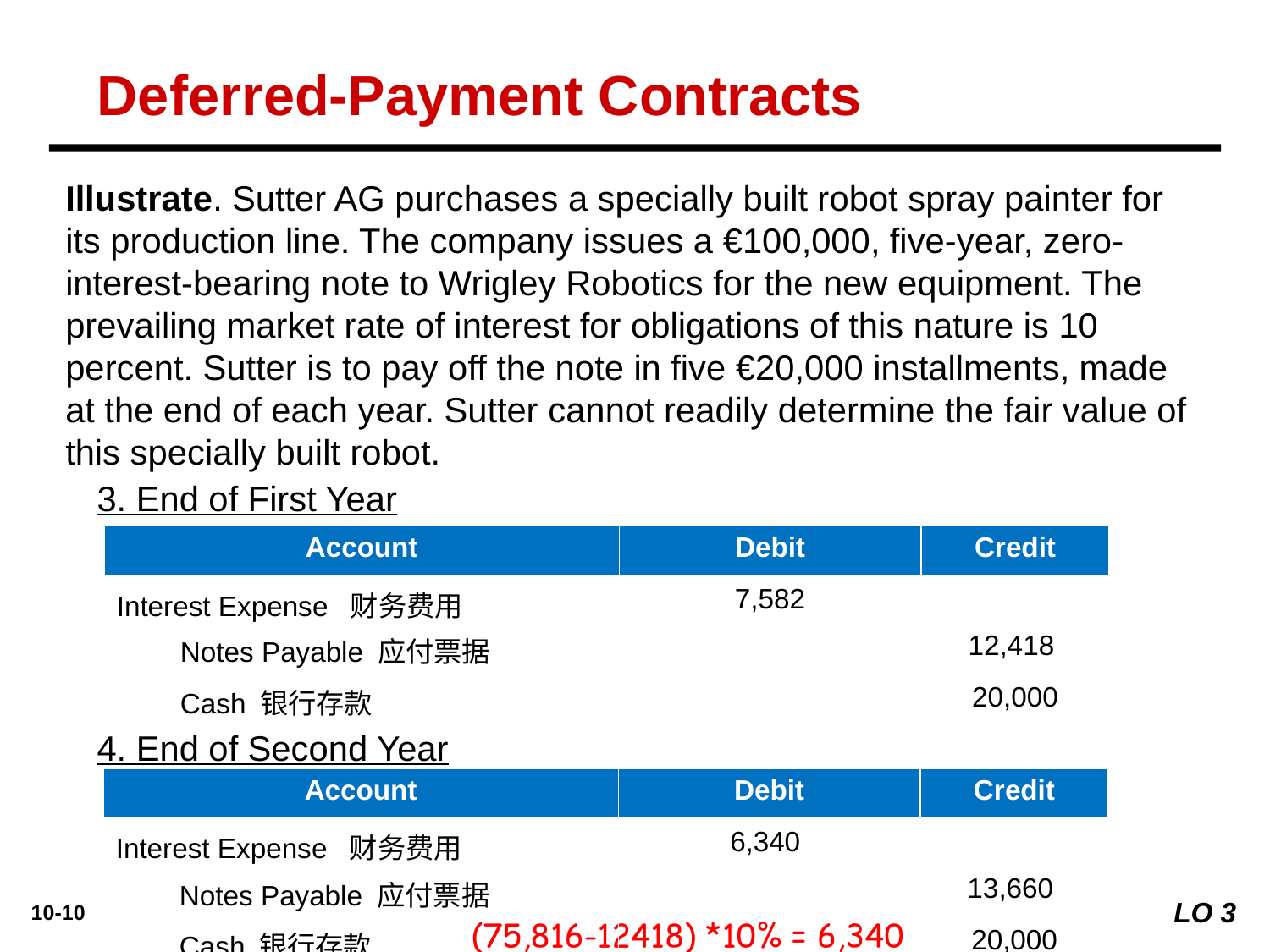

Deferred-Payment Contracts

Illustrate. Sutter AG purchases a specially built robot spray painter for its production line. The company issues a €100,000, five-year, zero-interest-bearing note to Wrigley Robotics for the new equipment. The prevailing market rate of interest for obligations of this nature is 10 percent. Sutter is to pay off the note in five €20,000 installments, made at the end of each year. Sutter cannot readily determine the fair value of this specially built robot.
3. End of First Year
| Account | Debit | Credit |
| --- | --- | --- |
| Interest Expense 财务费用 | 7,582 |  |
| Notes Payable 应付票据 |  | 12,418 |
| Cash 银行存款 |  | 20,000 |
4. End of Second Year
| Account | Debit | Credit |
| --- | --- | --- |
| Interest Expense 财务费用 | 6,340 |  |
| Notes Payable 应付票据 |  | 13,660 |
| Cash 银行存款 |  | 20,000 |
LO 3
(75,816-12418) *10% = 6,340